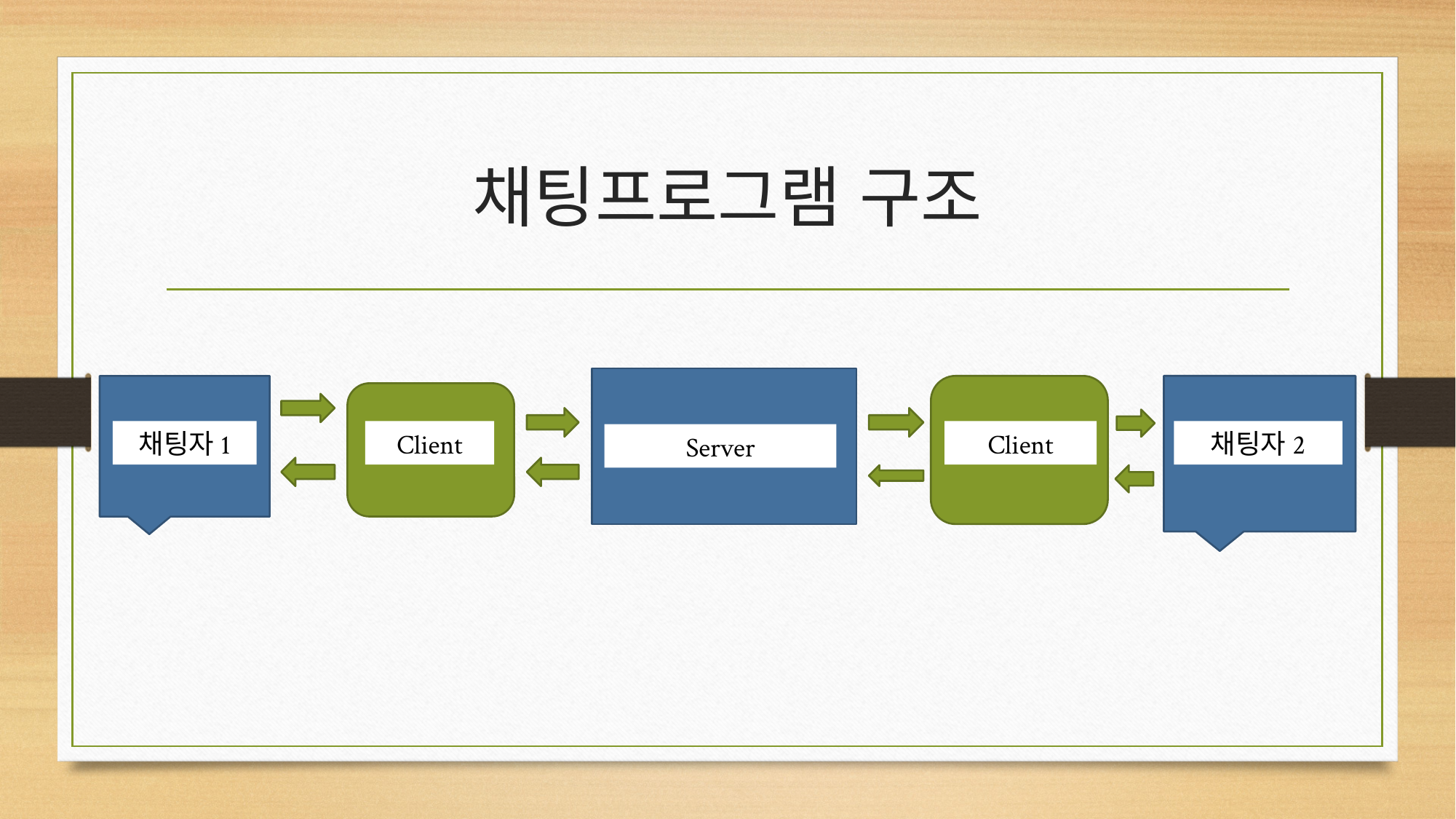

# 채팅프로그램 구조

채팅자1
Client
Client
채팅자2
Server